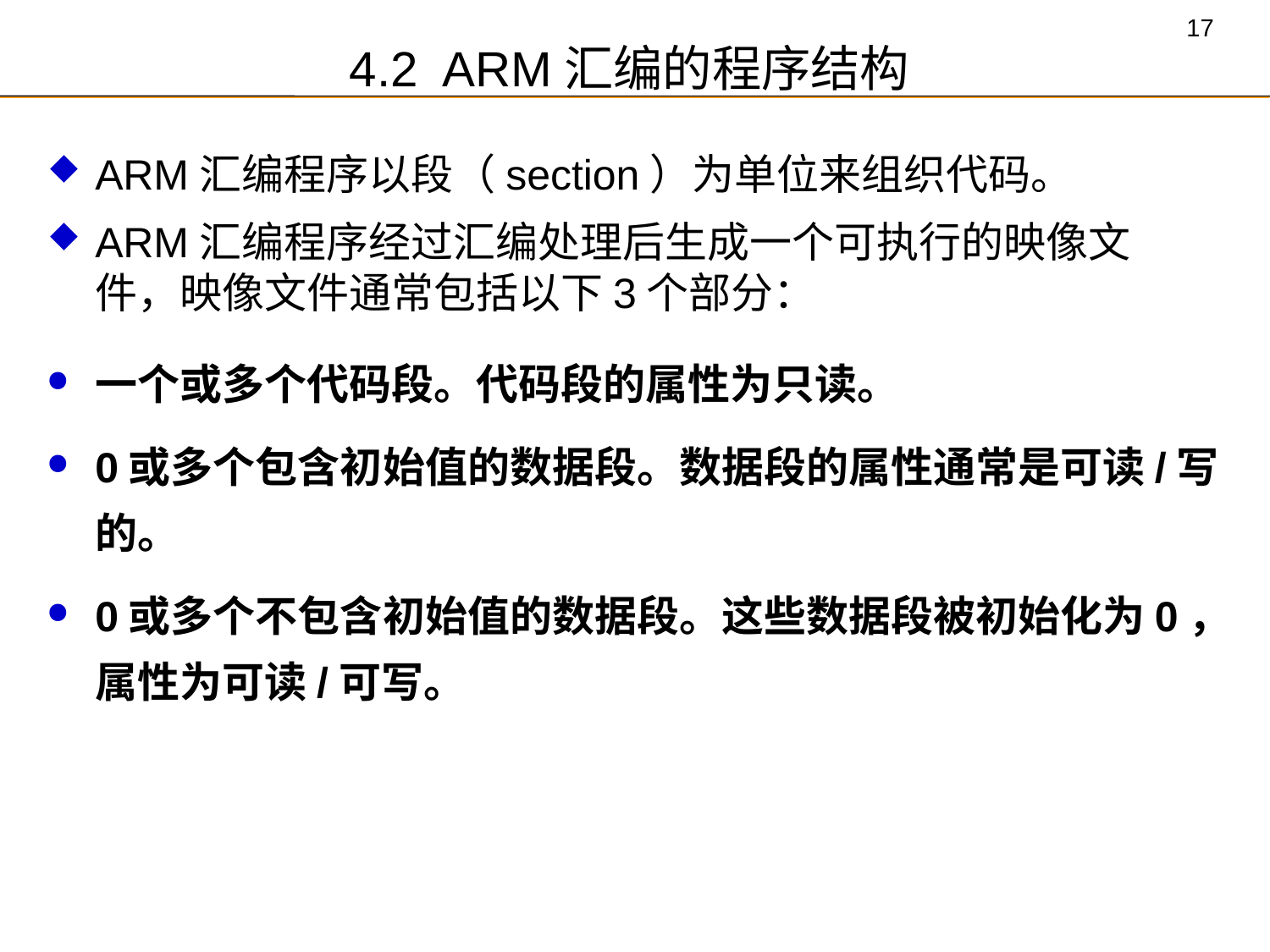

4.2  ARM汇编的程序结构
ARM汇编程序以段（section）为单位来组织代码。
ARM汇编程序经过汇编处理后生成一个可执行的映像文件，映像文件通常包括以下3个部分：
一个或多个代码段。代码段的属性为只读。
0或多个包含初始值的数据段。数据段的属性通常是可读/写的。
0或多个不包含初始值的数据段。这些数据段被初始化为0，属性为可读/可写。